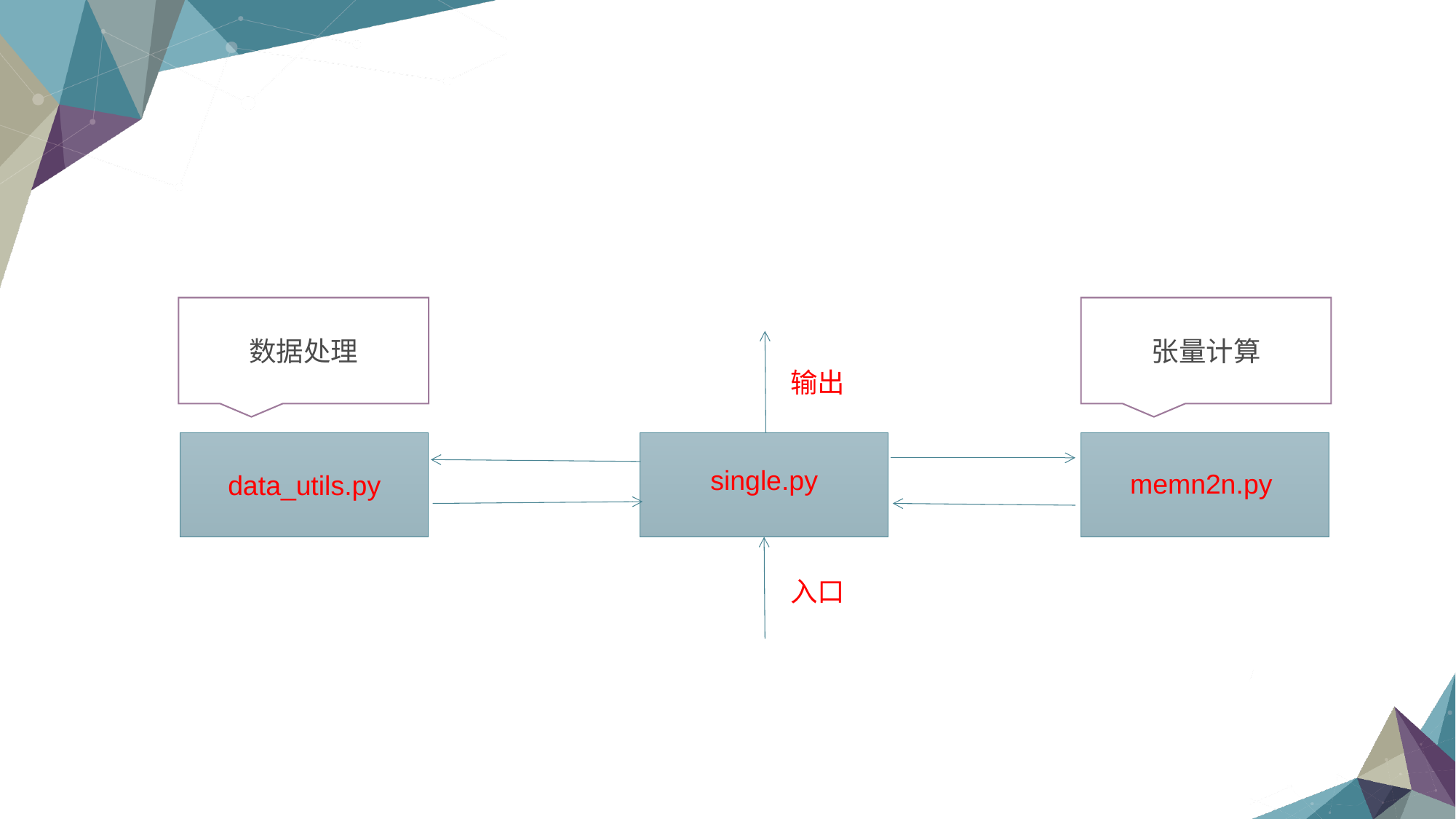

#

数据处理
张量计算
输出

single.py
memn2n.py
data_utils.py
入口